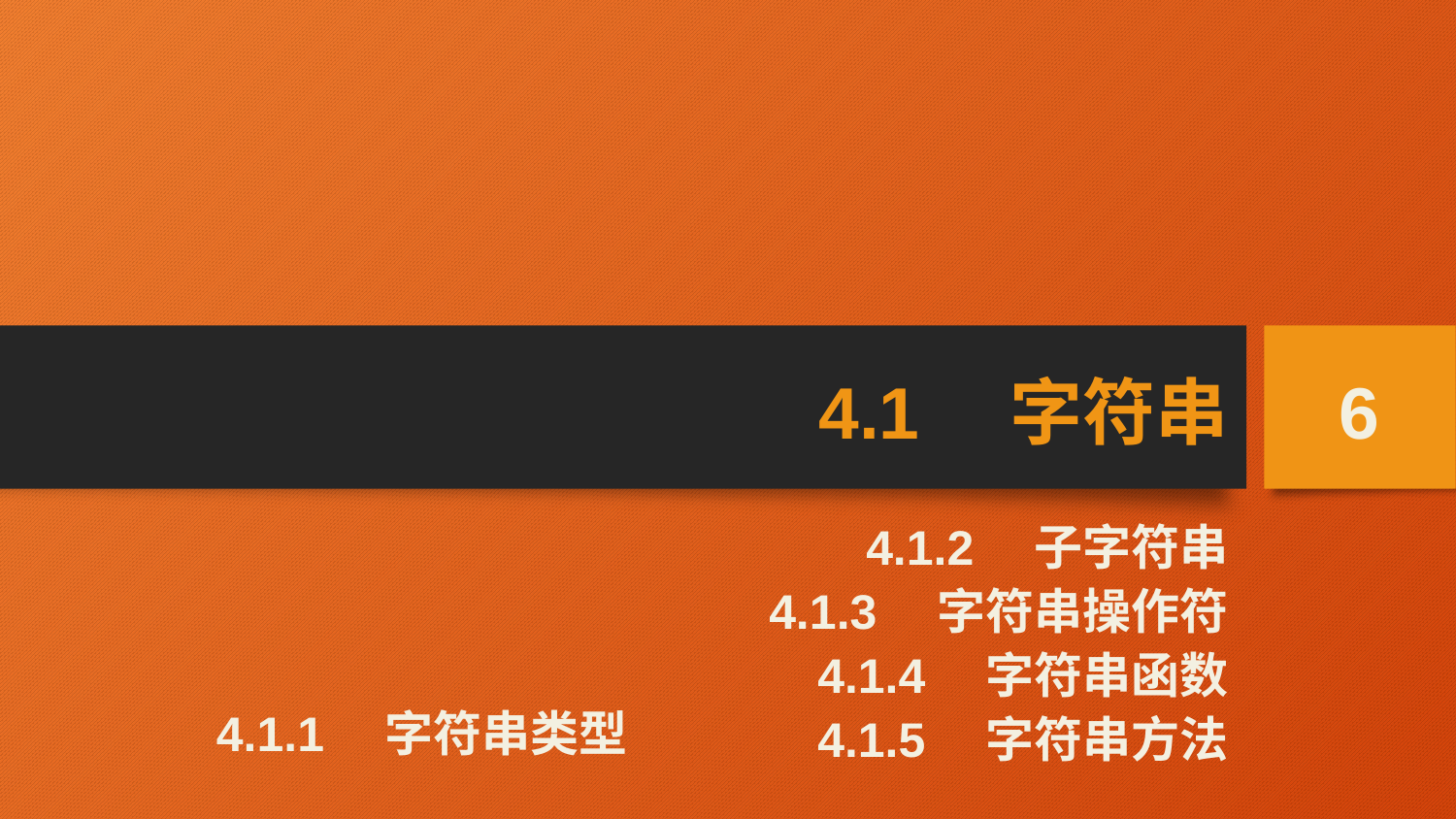

# 4.1　字符串
6

4.1.1　字符串类型
4.1.2　子字符串
4.1.3　字符串操作符
4.1.4　字符串函数
4.1.5　字符串方法